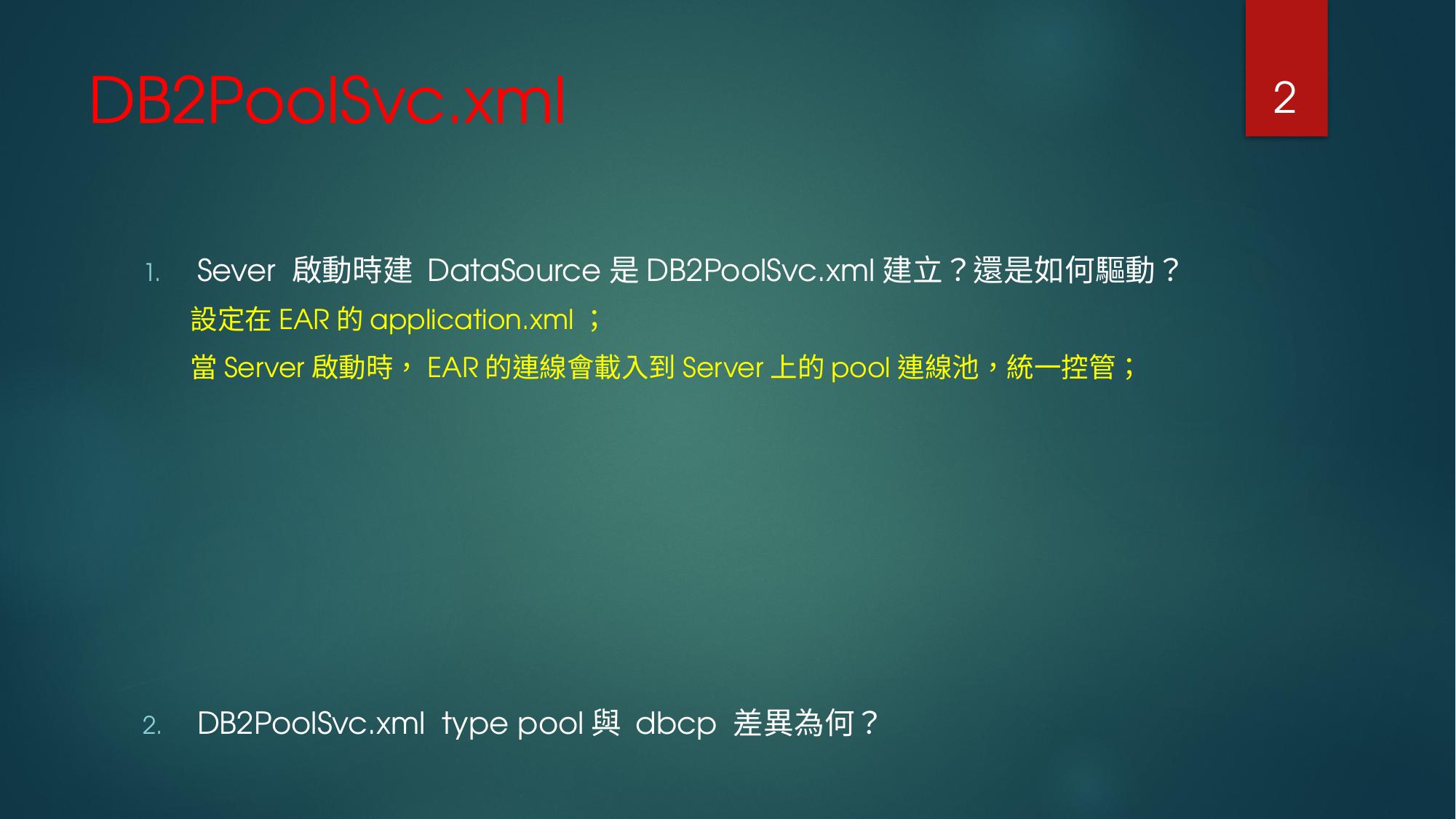

2
# DB2PoolSvc.xml
Sever 啟動時建 DataSource是DB2PoolSvc.xml建立？還是如何驅動？
設定在EAR的application.xml；
當Server啟動時，EAR的連線會載入到Server上的pool連線池，統一控管；

DB2PoolSvc.xml  type pool與 dbcp 差異為何？